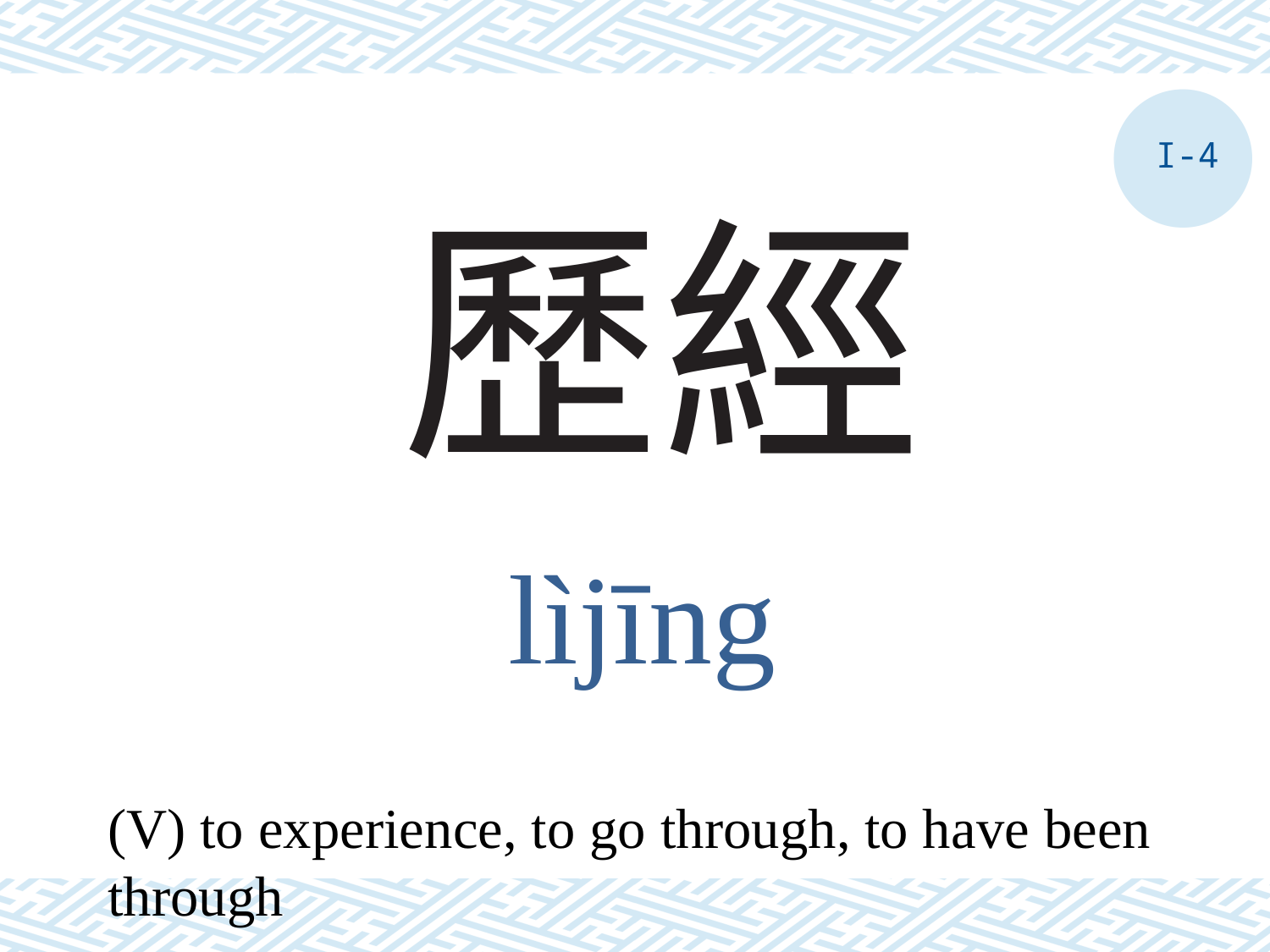

I-4

# 歷經
lìjīng
(V) to experience, to go through, to have been through